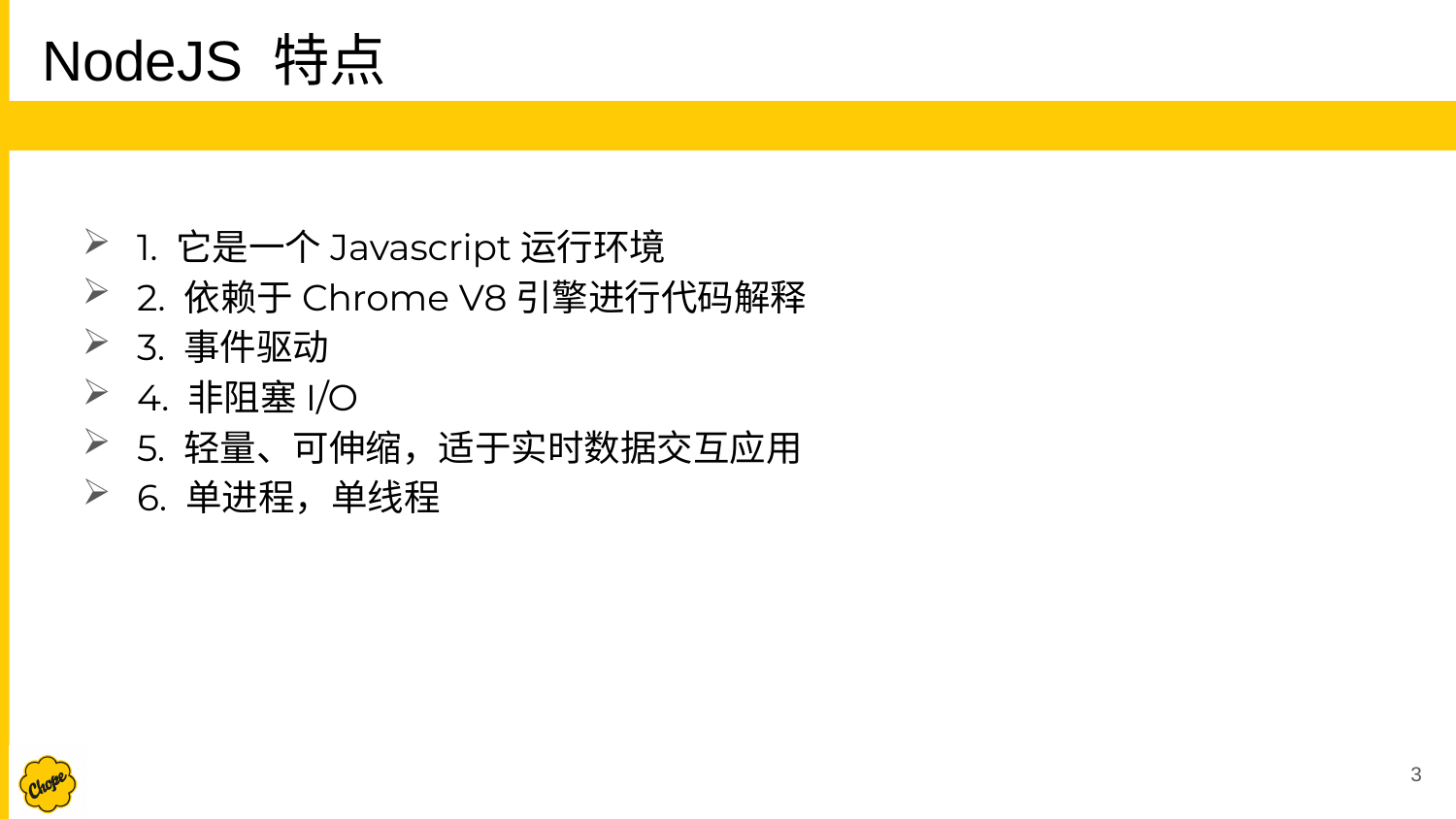

# NodeJS 特点
1. 它是一个Javascript运行环境
2. 依赖于Chrome V8引擎进行代码解释
3. 事件驱动
4. 非阻塞I/O
5. 轻量、可伸缩，适于实时数据交互应用
6. 单进程，单线程

3